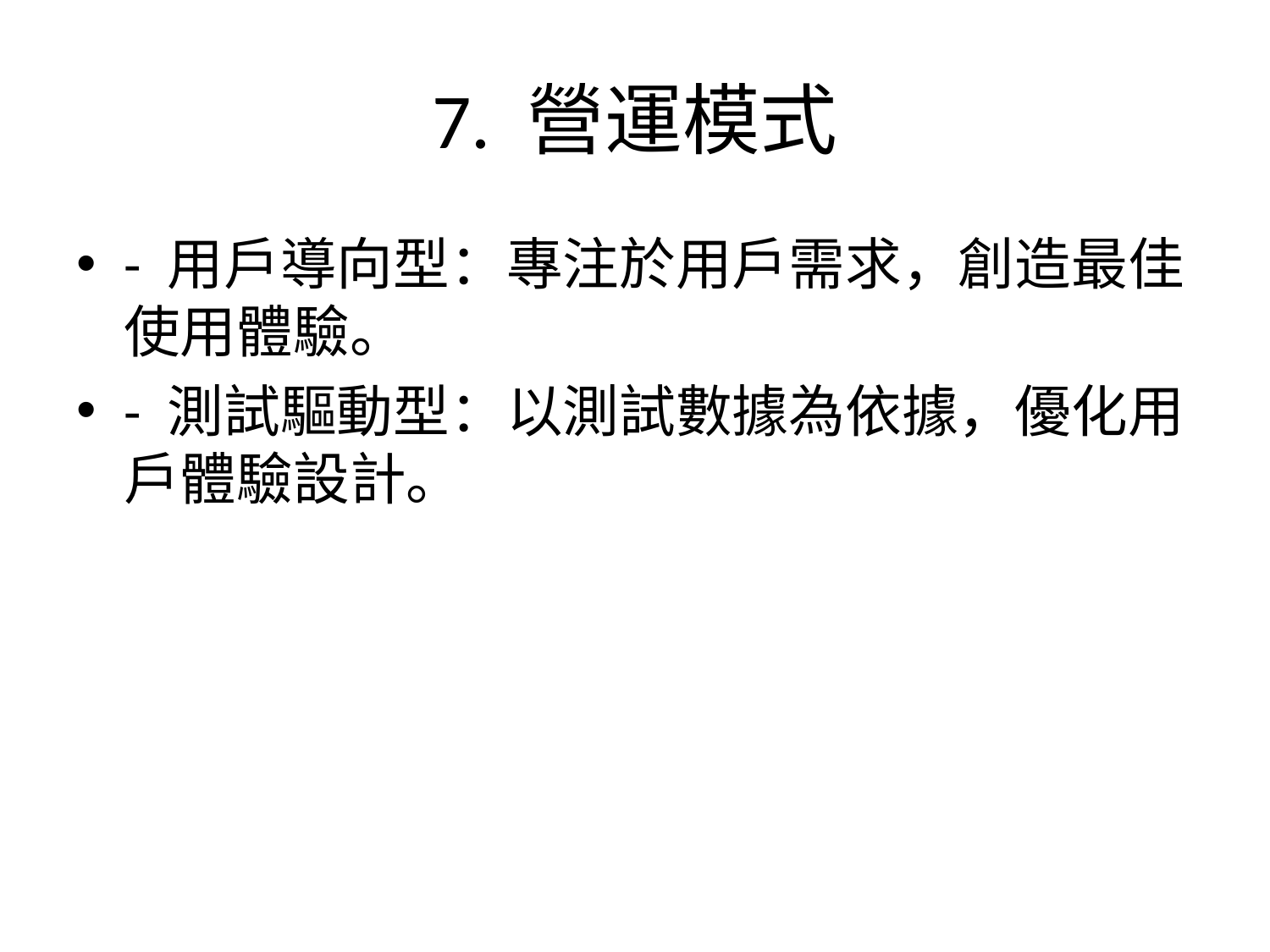

# 7. 營運模式
- 用戶導向型：專注於用戶需求，創造最佳使用體驗。
- 測試驅動型：以測試數據為依據，優化用戶體驗設計。